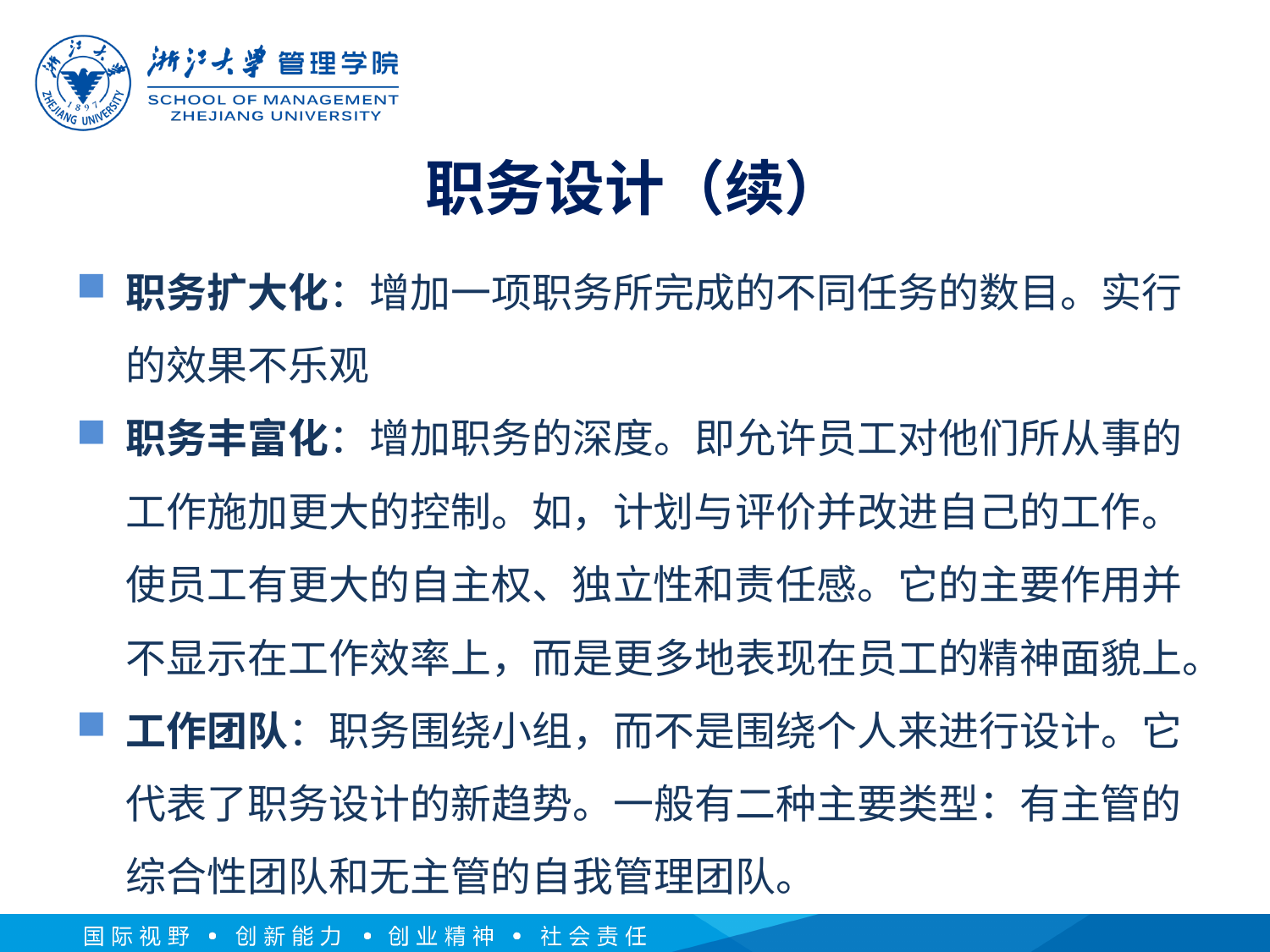

# 职务设计（续）
职务扩大化：增加一项职务所完成的不同任务的数目。实行的效果不乐观
职务丰富化：增加职务的深度。即允许员工对他们所从事的工作施加更大的控制。如，计划与评价并改进自己的工作。使员工有更大的自主权、独立性和责任感。它的主要作用并不显示在工作效率上，而是更多地表现在员工的精神面貌上。
工作团队：职务围绕小组，而不是围绕个人来进行设计。它代表了职务设计的新趋势。一般有二种主要类型：有主管的综合性团队和无主管的自我管理团队。